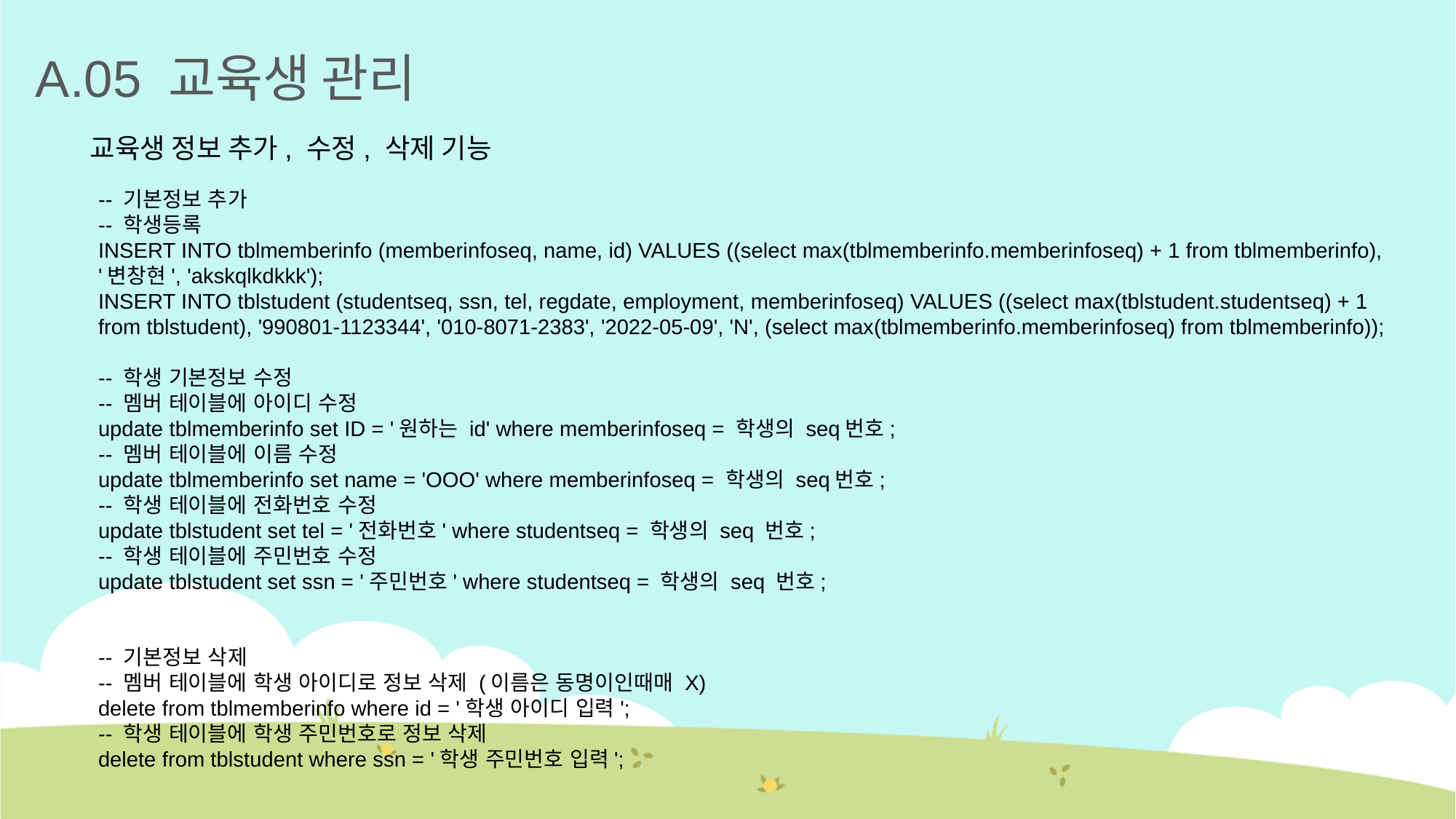

A.05 교육생 관리
교육생 정보 추가, 수정, 삭제 기능
-- 기본정보 추가
-- 학생등록
INSERT INTO tblmemberinfo (memberinfoseq, name, id) VALUES ((select max(tblmemberinfo.memberinfoseq) + 1 from tblmemberinfo), '변창현', 'akskqlkdkkk');
INSERT INTO tblstudent (studentseq, ssn, tel, regdate, employment, memberinfoseq) VALUES ((select max(tblstudent.studentseq) + 1 from tblstudent), '990801-1123344', '010-8071-2383', '2022-05-09', 'N', (select max(tblmemberinfo.memberinfoseq) from tblmemberinfo));

-- 학생 기본정보 수정
-- 멤버 테이블에 아이디 수정
update tblmemberinfo set ID = '원하는 id' where memberinfoseq = 학생의 seq번호;
-- 멤버 테이블에 이름 수정
update tblmemberinfo set name = 'OOO' where memberinfoseq = 학생의 seq번호;
-- 학생 테이블에 전화번호 수정
update tblstudent set tel = '전화번호' where studentseq = 학생의 seq 번호;
-- 학생 테이블에 주민번호 수정
update tblstudent set ssn = '주민번호' where studentseq = 학생의 seq 번호;

-- 기본정보 삭제
-- 멤버 테이블에 학생 아이디로 정보 삭제 (이름은 동명이인때매 X)
delete from tblmemberinfo where id = '학생 아이디 입력';
-- 학생 테이블에 학생 주민번호로 정보 삭제
delete from tblstudent where ssn = '학생 주민번호 입력';